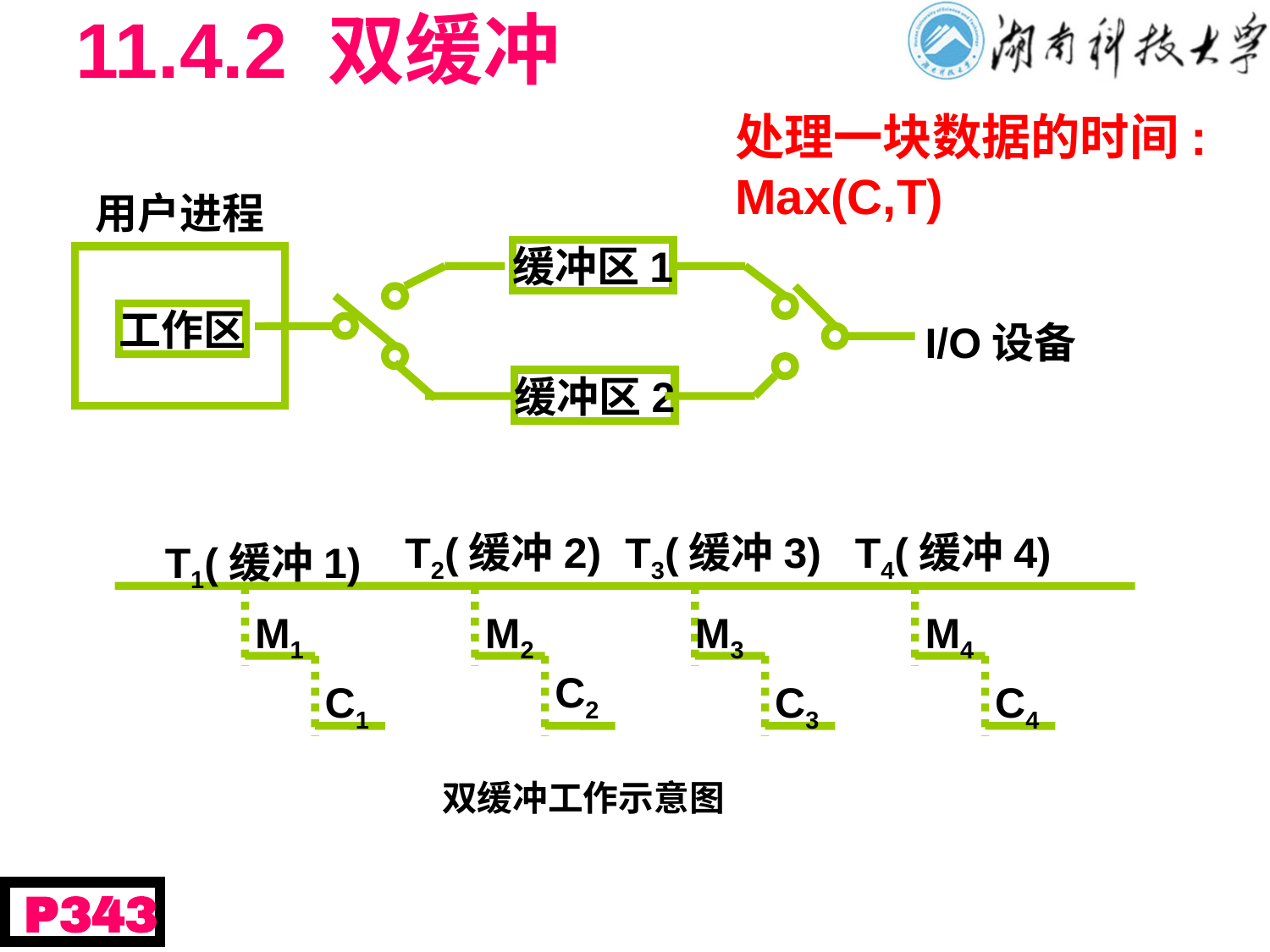

# 11.4.2 双缓冲
处理一块数据的时间: Max(C,T)
用户进程
缓冲区1

工作区

I/O设备

缓冲区2

T2(缓冲2)
T3(缓冲3)
T4(缓冲4)
T1(缓冲1)

M1
M2
M3
M4

C2
C1
C3
C4

                双缓冲工作示意图
 P343